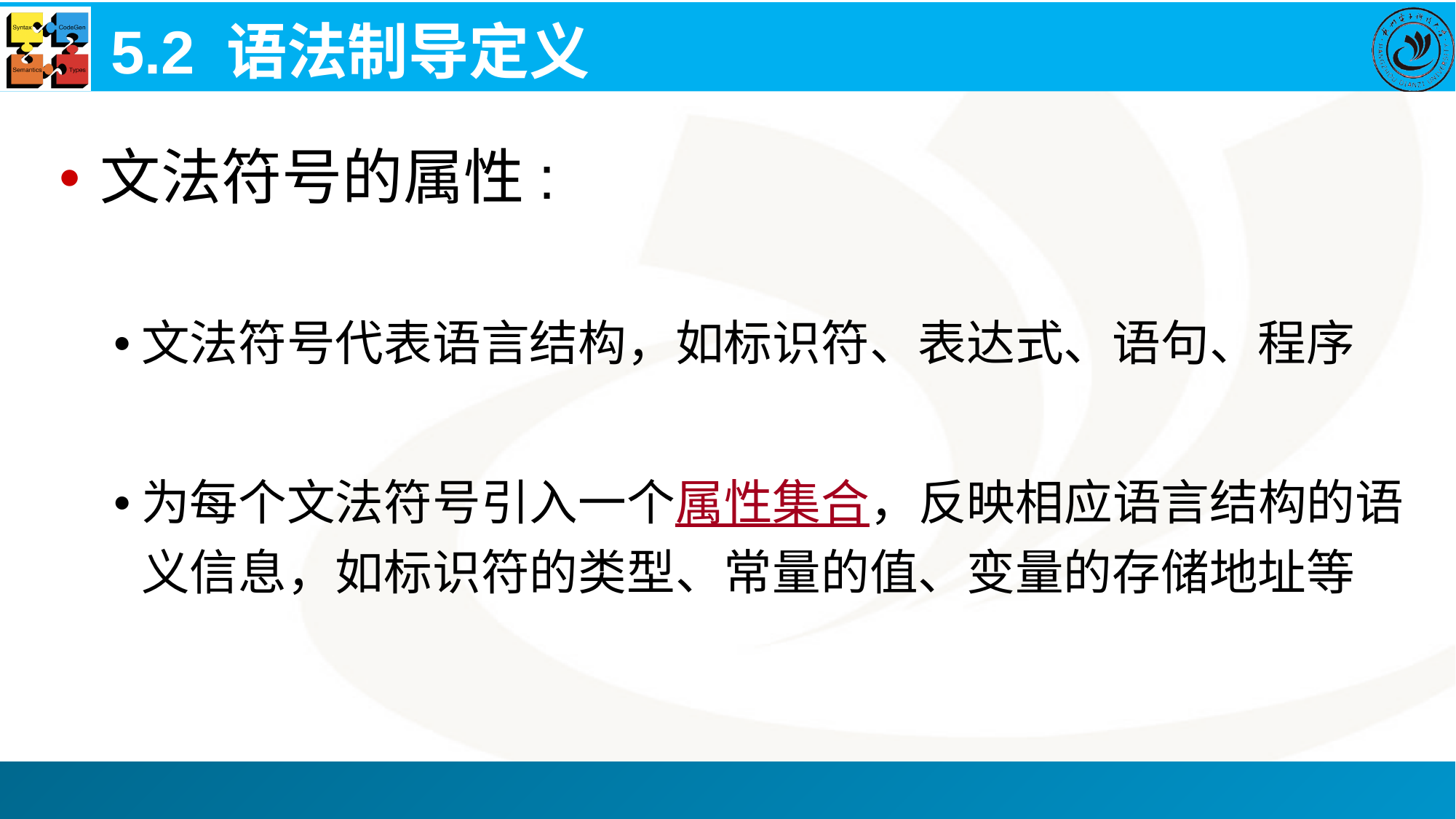

# 5.2 语法制导定义
文法符号的属性:

文法符号代表语言结构，如标识符、表达式、语句、程序

为每个文法符号引入一个属性集合，反映相应语言结构的语义信息，如标识符的类型、常量的值、变量的存储地址等
9